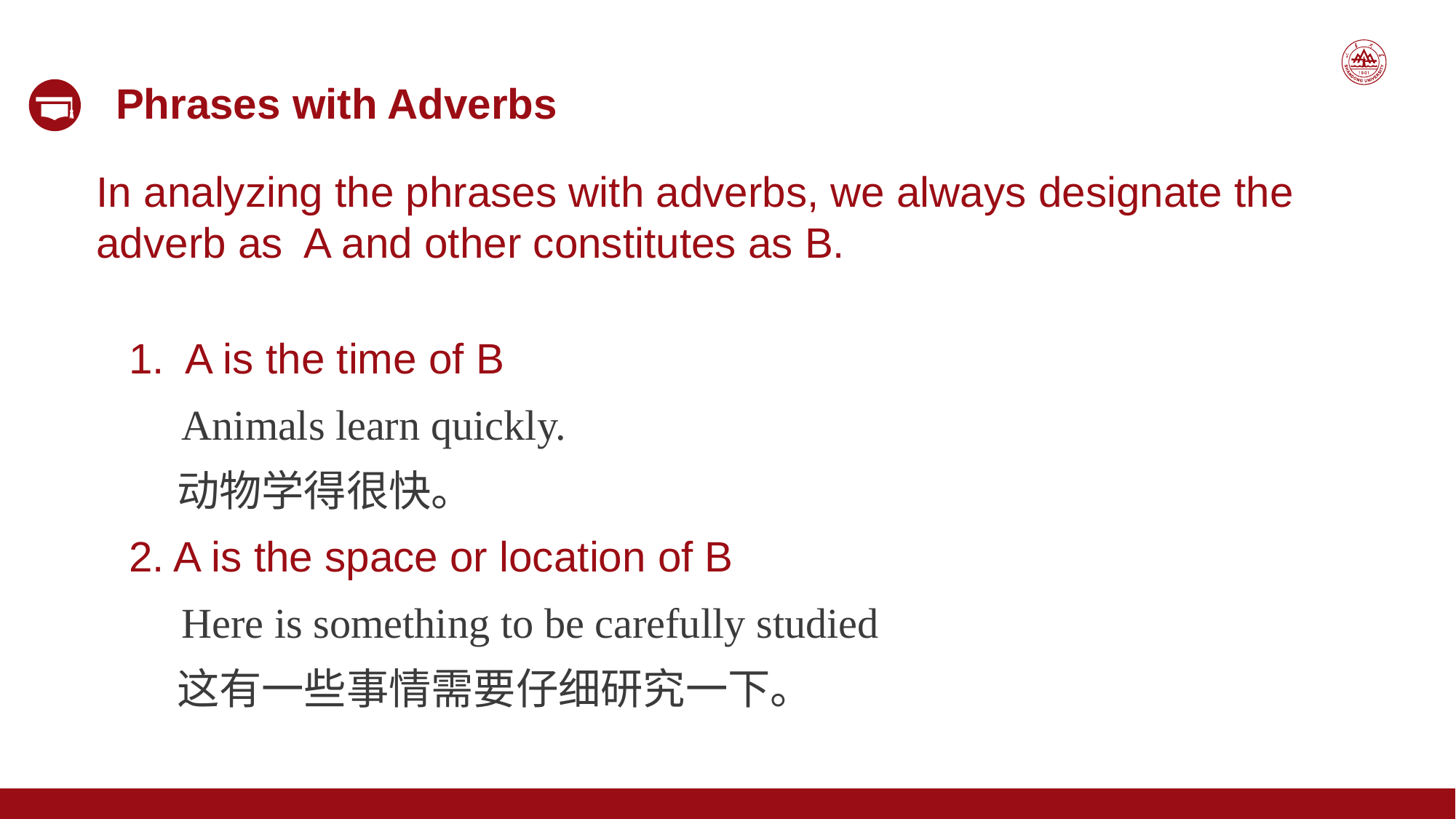

Phrases with Adverbs
In analyzing the phrases with adverbs, we always designate the adverb as  A and other constitutes as B.
1.  A is the time of B
     Animals learn quickly.
    动物学得很快。
2. A is the space or location of B
     Here is something to be carefully studied
    这有一些事情需要仔细研究一下。